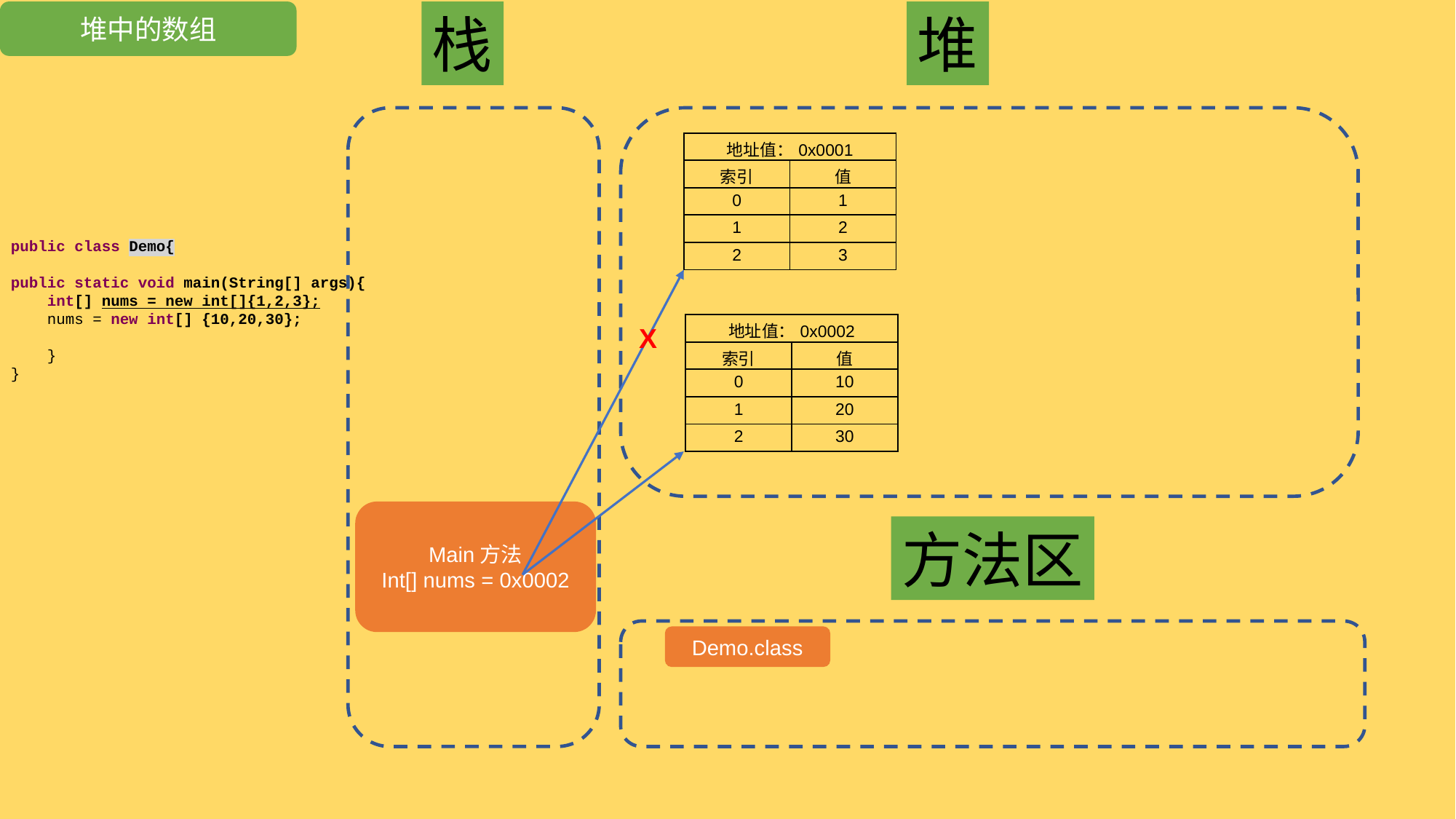

堆中的数组
栈
堆

| 地址值：0x0001 |  |
| --- | --- |
| 索引 | 值 |
| 0 | 1 |
| 1 | 2 |
| 2 | 3 |
public class Demo{

public static void main(String[] args){
    int[] nums = new int[]{1,2,3};
    nums = new int[] {10,20,30};

    }
}
| 地址值：0x0002 |  |
| --- | --- |
| 索引 | 值 |
| 0 | 10 |
| 1 | 20 |
| 2 | 30 |
X
Main方法
Int[] nums = 0x0002
方法区

Demo.class